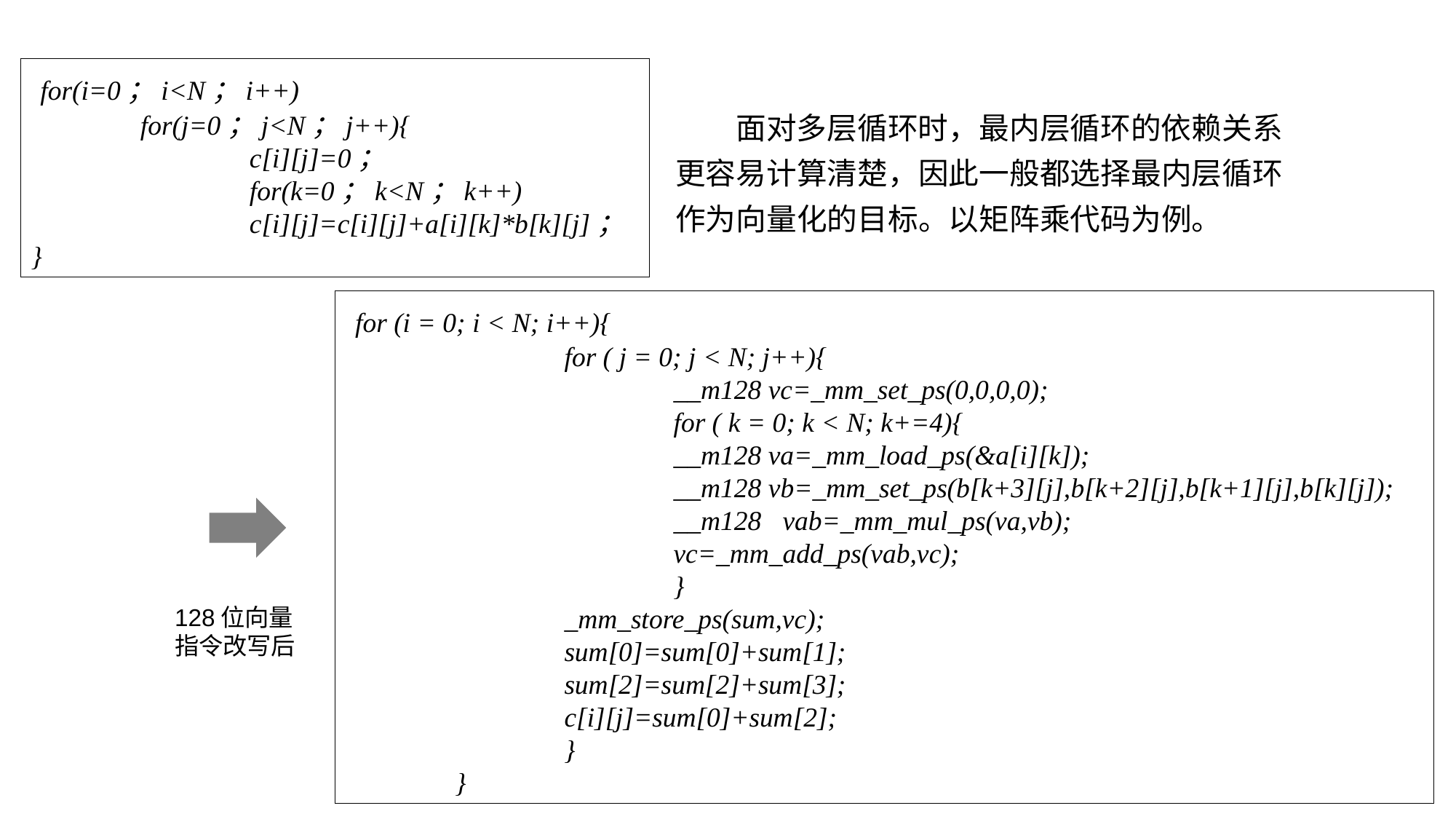

for(i=0；i<N；i++)
	for(j=0；j<N；j++){
		c[i][j]=0；
		for(k=0；k<N；k++)			c[i][j]=c[i][j]+a[i][k]*b[k][j]；
}
面对多层循环时，最内层循环的依赖关系更容易计算清楚，因此一般都选择最内层循环作为向量化的目标。以矩阵乘代码为例。
 for (i = 0; i < N; i++){
		for ( j = 0; j < N; j++){
			__m128 vc=_mm_set_ps(0,0,0,0);
			for ( k = 0; k < N; k+=4){
			__m128 va=_mm_load_ps(&a[i][k]);
			__m128 vb=_mm_set_ps(b[k+3][j],b[k+2][j],b[k+1][j],b[k][j]);
			__m128	vab=_mm_mul_ps(va,vb);
			vc=_mm_add_ps(vab,vc);
			}
		_mm_store_ps(sum,vc);
		sum[0]=sum[0]+sum[1];
		sum[2]=sum[2]+sum[3];
		c[i][j]=sum[0]+sum[2];
		}
	}

128位向量指令改写后